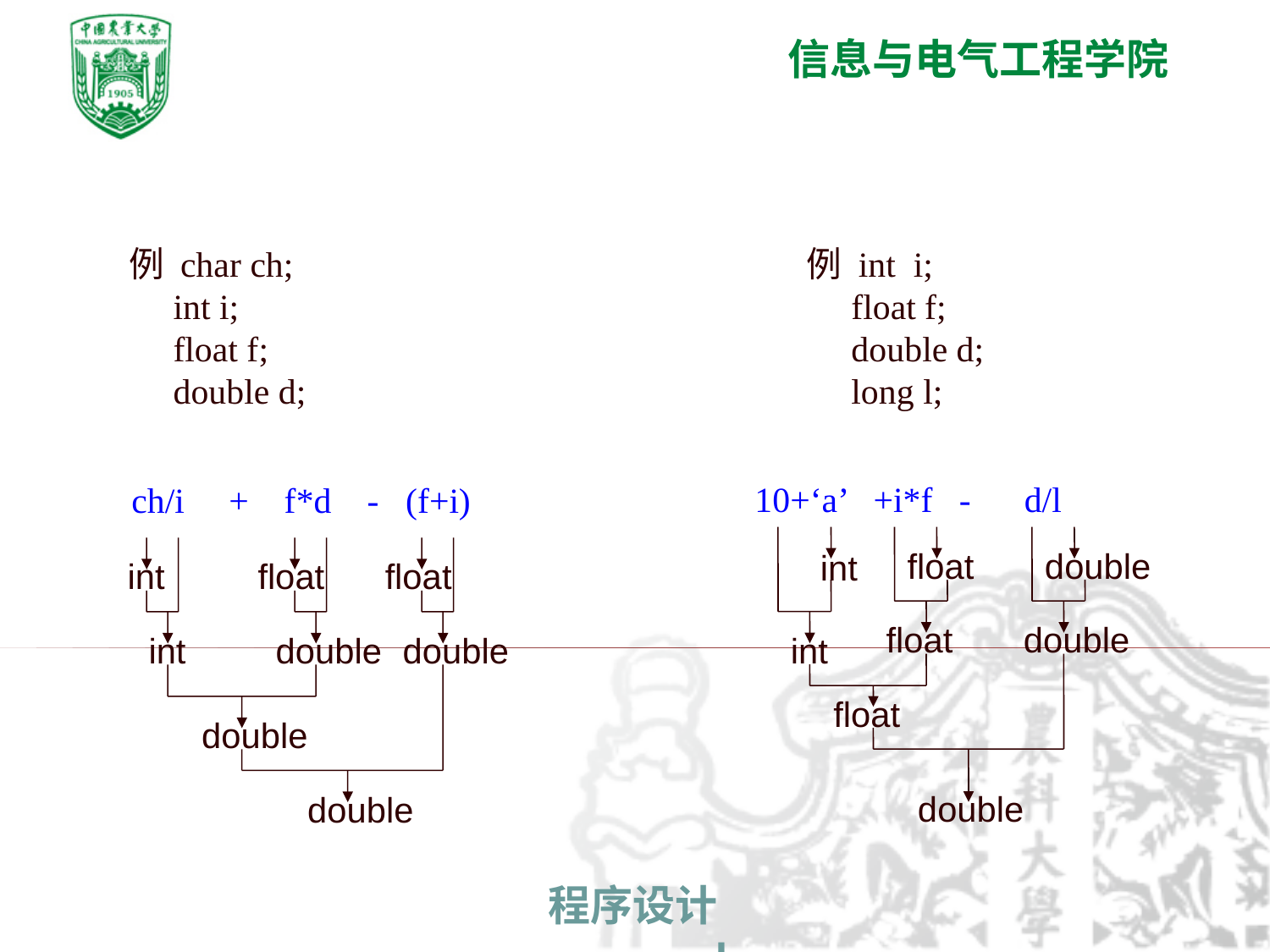

例 char ch;
     int i;
     float f;
     double d;
ch/i     +    f*d    -   (f+i)
例 int  i;
     float f;
     double d;
     long l;
10+‘a’   +i*f   -      d/l

int

int

float

float

double

double

float

double

int

int

float

double

float

double

double

double